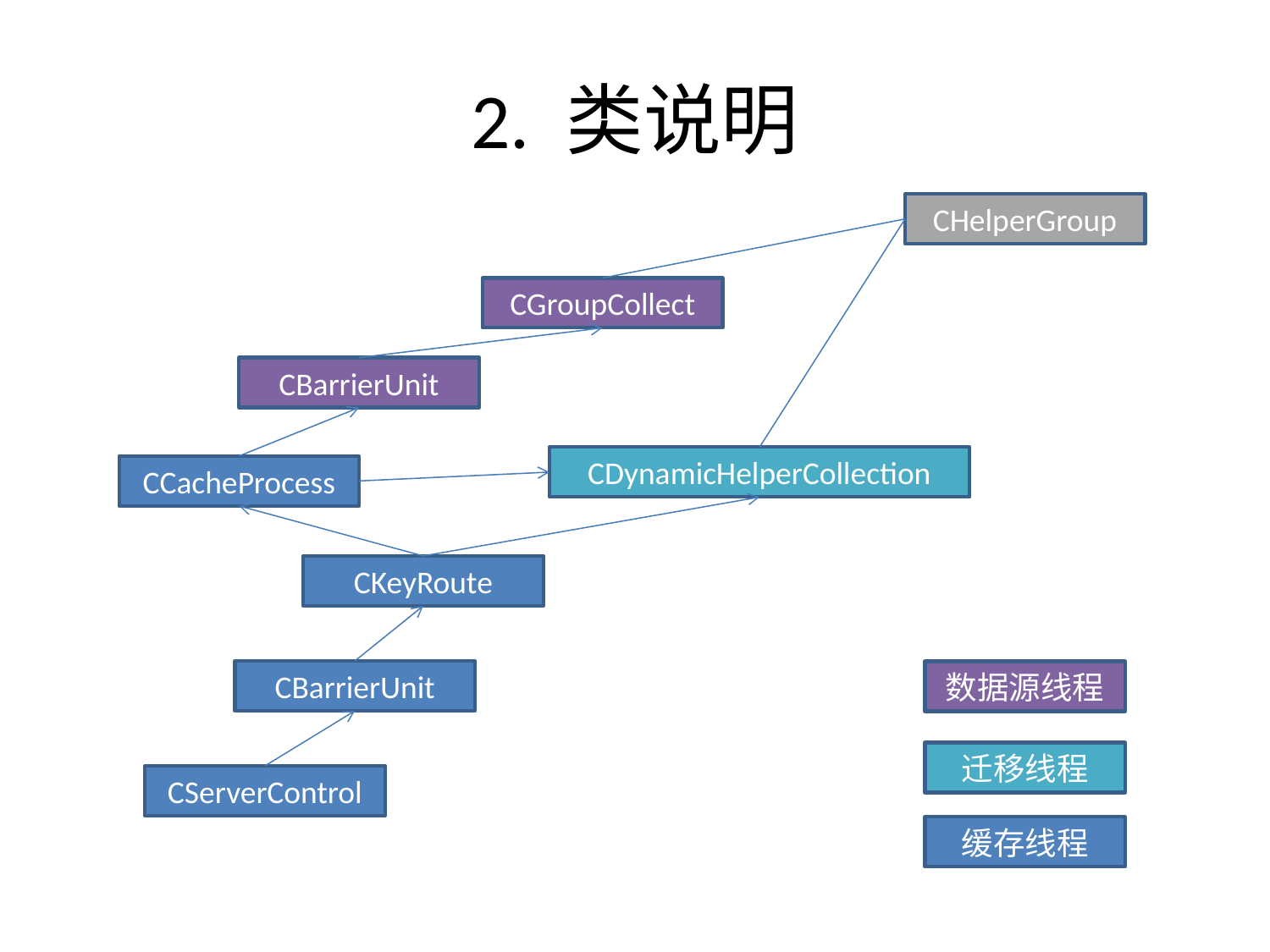

# 2. 类说明
CHelperGroup
CGroupCollect
CBarrierUnit
CDynamicHelperCollection
CCacheProcess
CKeyRoute
CBarrierUnit
数据源线程
迁移线程
CServerControl
缓存线程